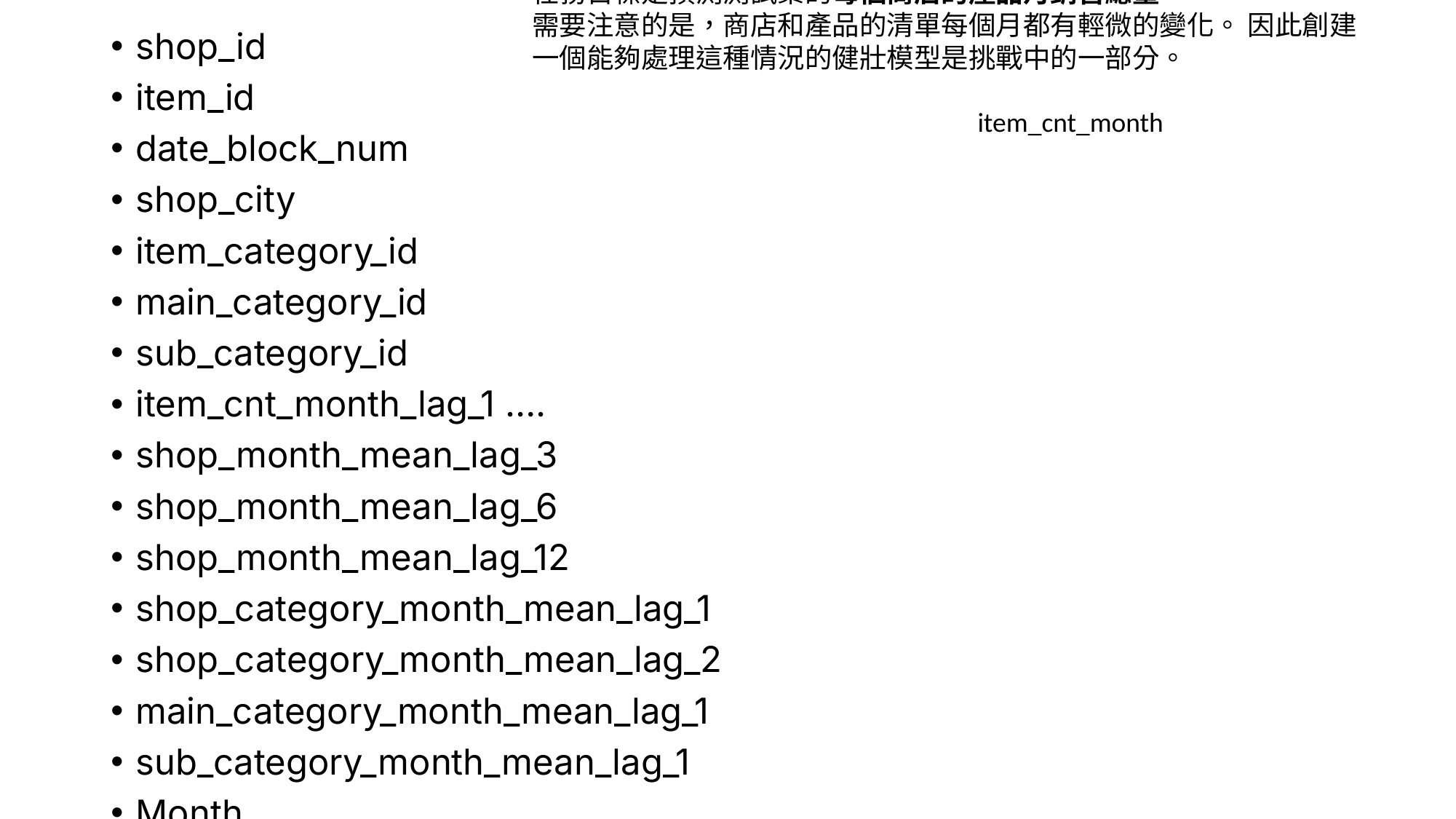

我們需要預測不同ID對應商品（不同種類，存在於不同商店）下個月的銷售量大小
問題描述：
我們獲得了每日的歷史銷售數據（時間序列）。
任務目標是預測測試集的每個商店的產品月銷售總量。
需要注意的是，商店和產品的清單每個月都有輕微的變化。 因此創建一個能夠處理這種情況的健壯模型是挑戰中的一部分。

shop_id
item_id
date_block_num
shop_city
item_category_id
main_category_id
sub_category_id
item_cnt_month_lag_1 ….
shop_month_mean_lag_3
shop_month_mean_lag_6
shop_month_mean_lag_12
shop_category_month_mean_lag_1
shop_category_month_mean_lag_2
main_category_month_mean_lag_1
sub_category_month_mean_lag_1
Month
holidays_in_month
moex

item_cnt_month